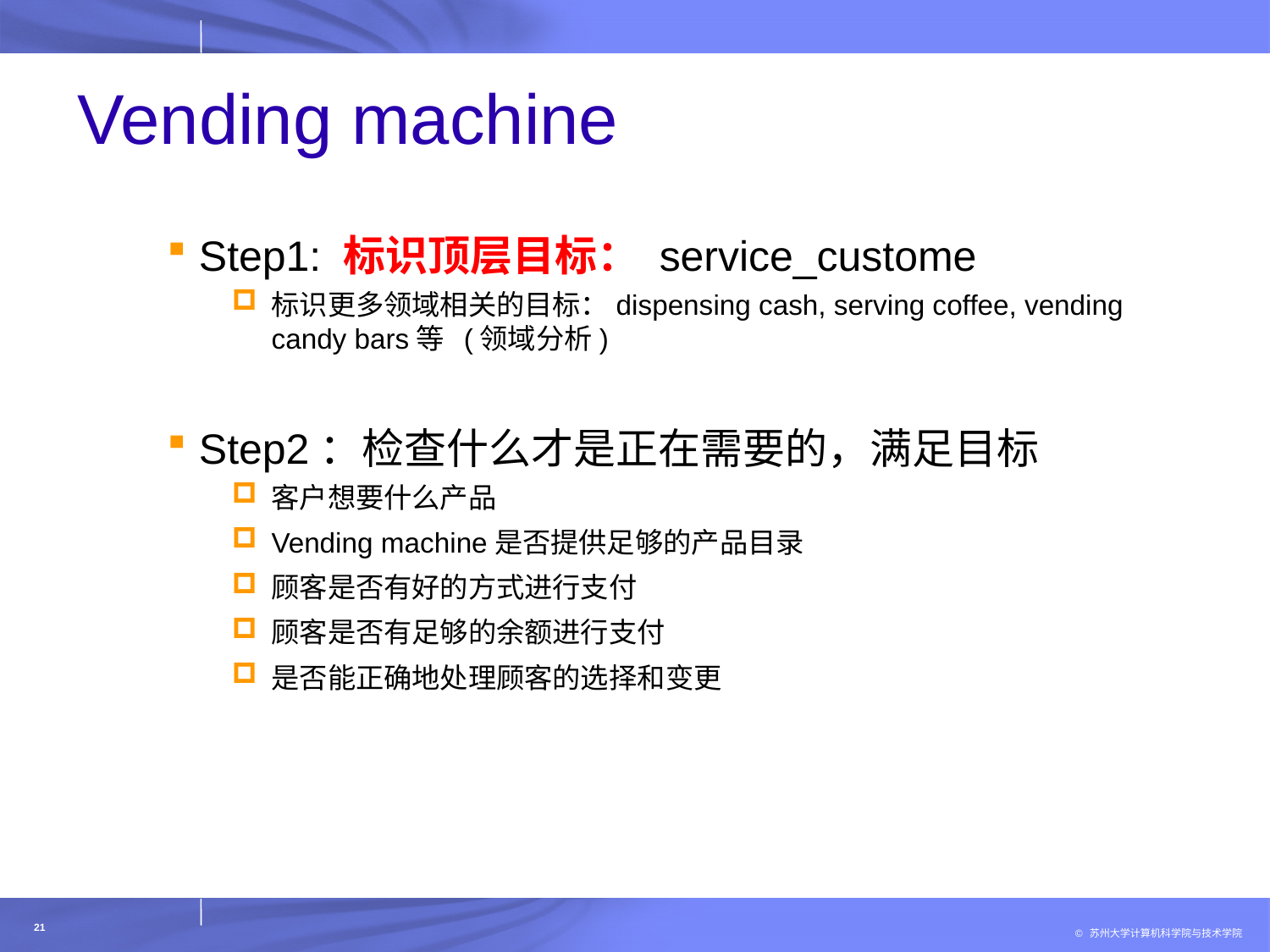

# Vending machine
Step1: 标识顶层目标： service_custome
标识更多领域相关的目标：dispensing cash, serving coffee, vending candy bars等  (领域分析)

Step2：检查什么才是正在需要的，满足目标
客户想要什么产品
Vending machine是否提供足够的产品目录
顾客是否有好的方式进行支付
顾客是否有足够的余额进行支付
是否能正确地处理顾客的选择和变更

21